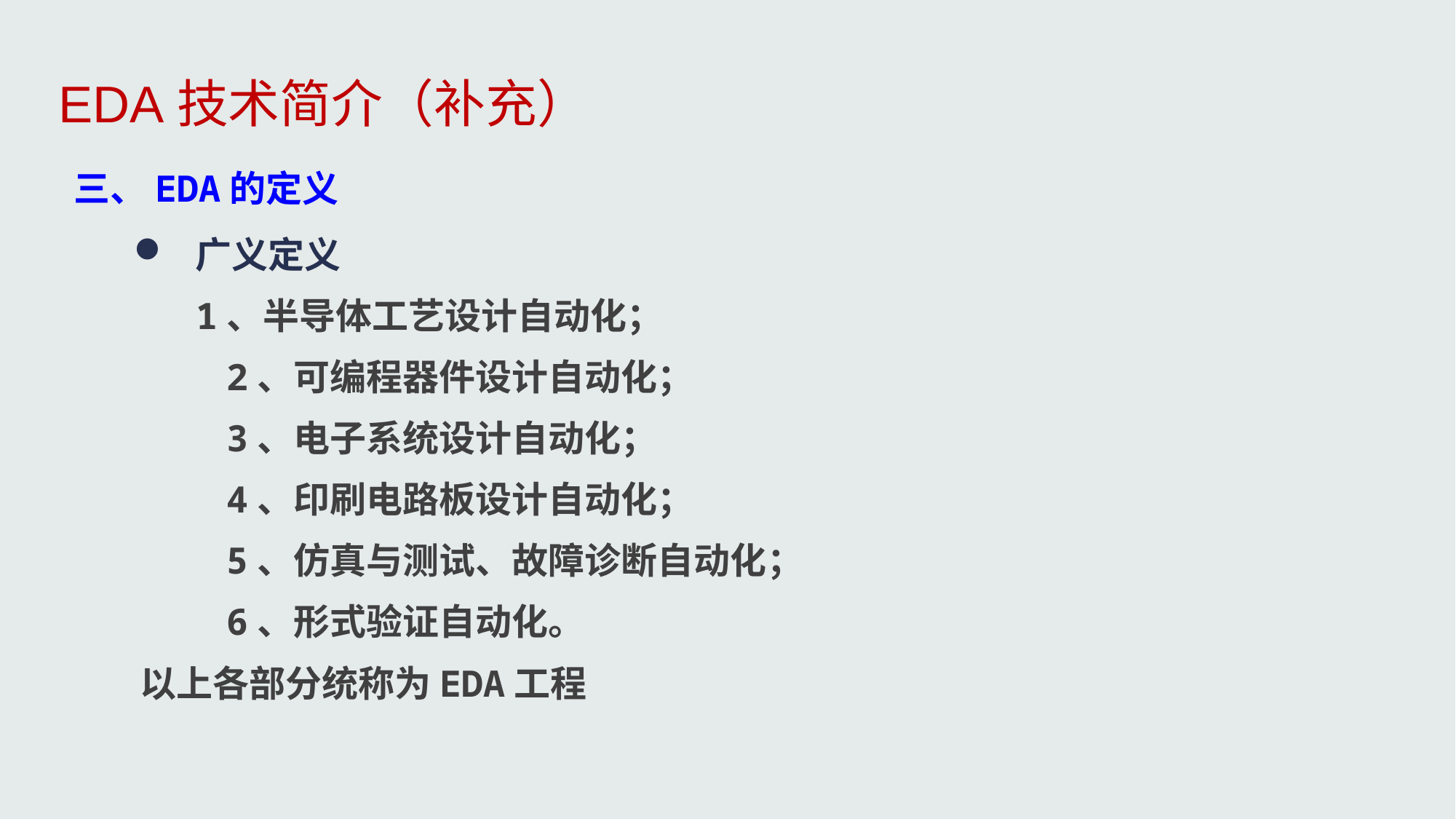

EDA技术简介（补充）
三、EDA的定义
  广义定义
            1、半导体工艺设计自动化；
       2、可编程器件设计自动化；
       3、电子系统设计自动化；
       4、印刷电路板设计自动化；
       5、仿真与测试、故障诊断自动化；
       6、形式验证自动化。
       以上各部分统称为EDA工程